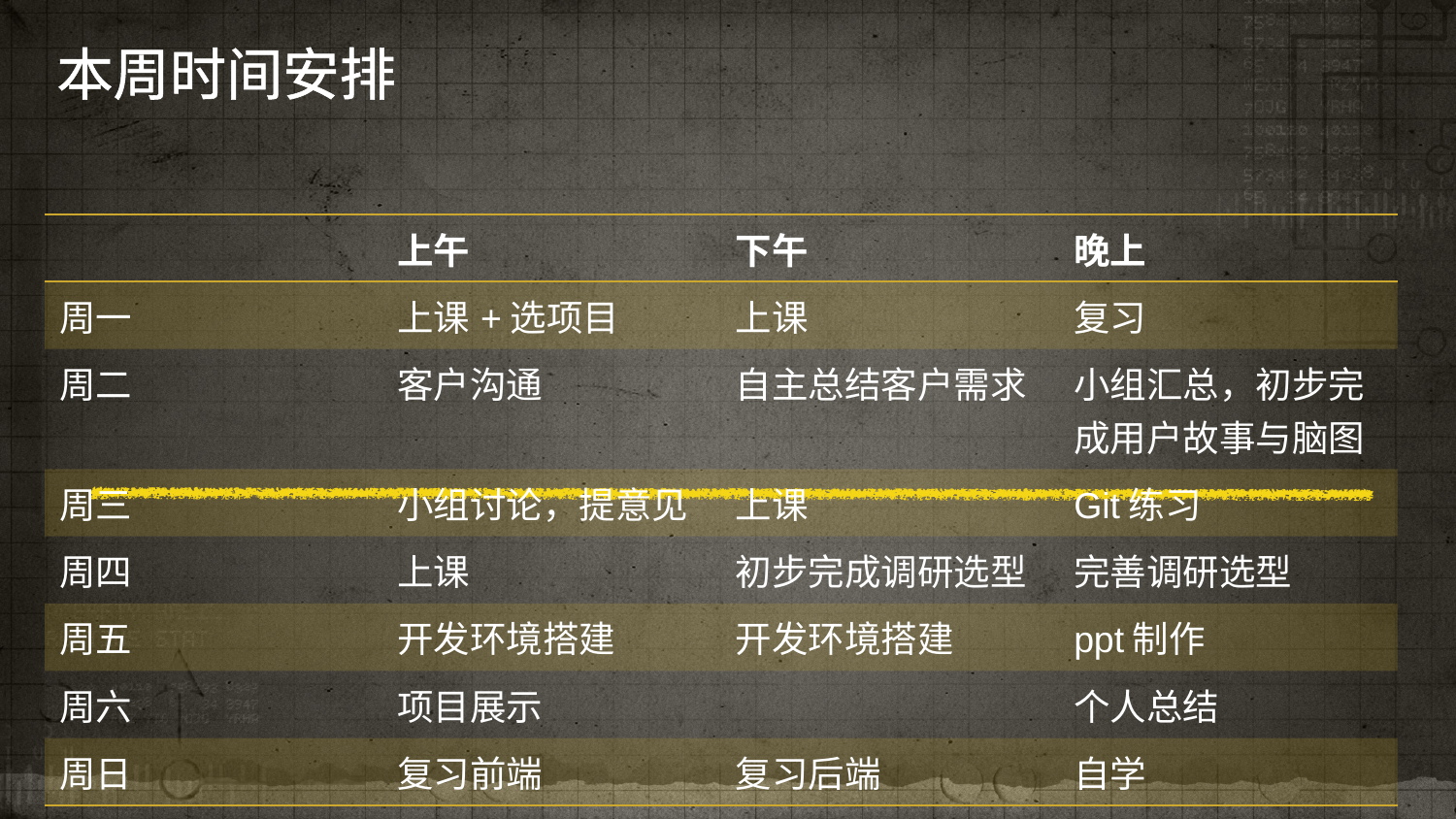

本周时间安排
|  | 上午 | 下午 | 晚上 |
| --- | --- | --- | --- |
| 周一 | 上课+选项目 | 上课 | 复习 |
| 周二 | 客户沟通 | 自主总结客户需求 | 小组汇总，初步完成用户故事与脑图 |
| 周三 | 小组讨论，提意见 | 上课 | Git练习 |
| 周四 | 上课 | 初步完成调研选型 | 完善调研选型 |
| 周五 | 开发环境搭建 | 开发环境搭建 | ppt制作 |
| 周六 | 项目展示 |  | 个人总结 |
| 周日 | 复习前端 | 复习后端 | 自学 |